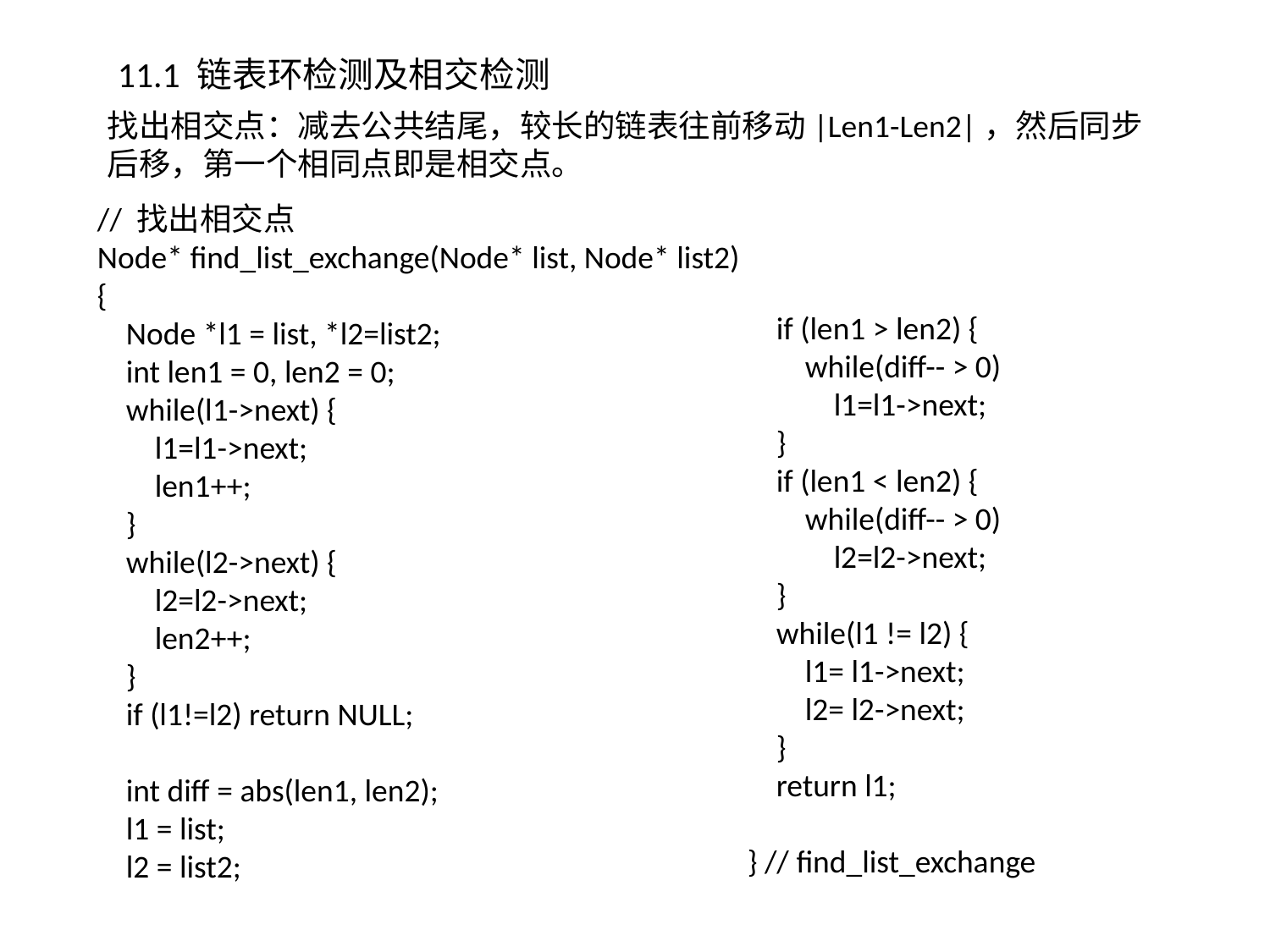

11.1 链表环检测及相交检测
找出相交点：减去公共结尾，较长的链表往前移动|Len1-Len2|，然后同步后移，第一个相同点即是相交点。
// 找出相交点
Node* find_list_exchange(Node* list, Node* list2)
{
    Node *l1 = list, *l2=list2;
    int len1 = 0, len2 = 0;
    while(l1->next) {
        l1=l1->next;
        len1++;
    }
    while(l2->next) {
        l2=l2->next;
        len2++;
    }
    if (l1!=l2) return NULL;

    int diff = abs(len1, len2);
    l1 = list;
    l2 = list2;

    if (len1 > len2) {
        while(diff-- > 0)
            l1=l1->next;
    }
    if (len1 < len2) {
        while(diff-- > 0)
            l2=l2->next;
    }
    while(l1 != l2) {
        l1= l1->next;
        l2= l2->next;
    }
    return l1;

} // find_list_exchange